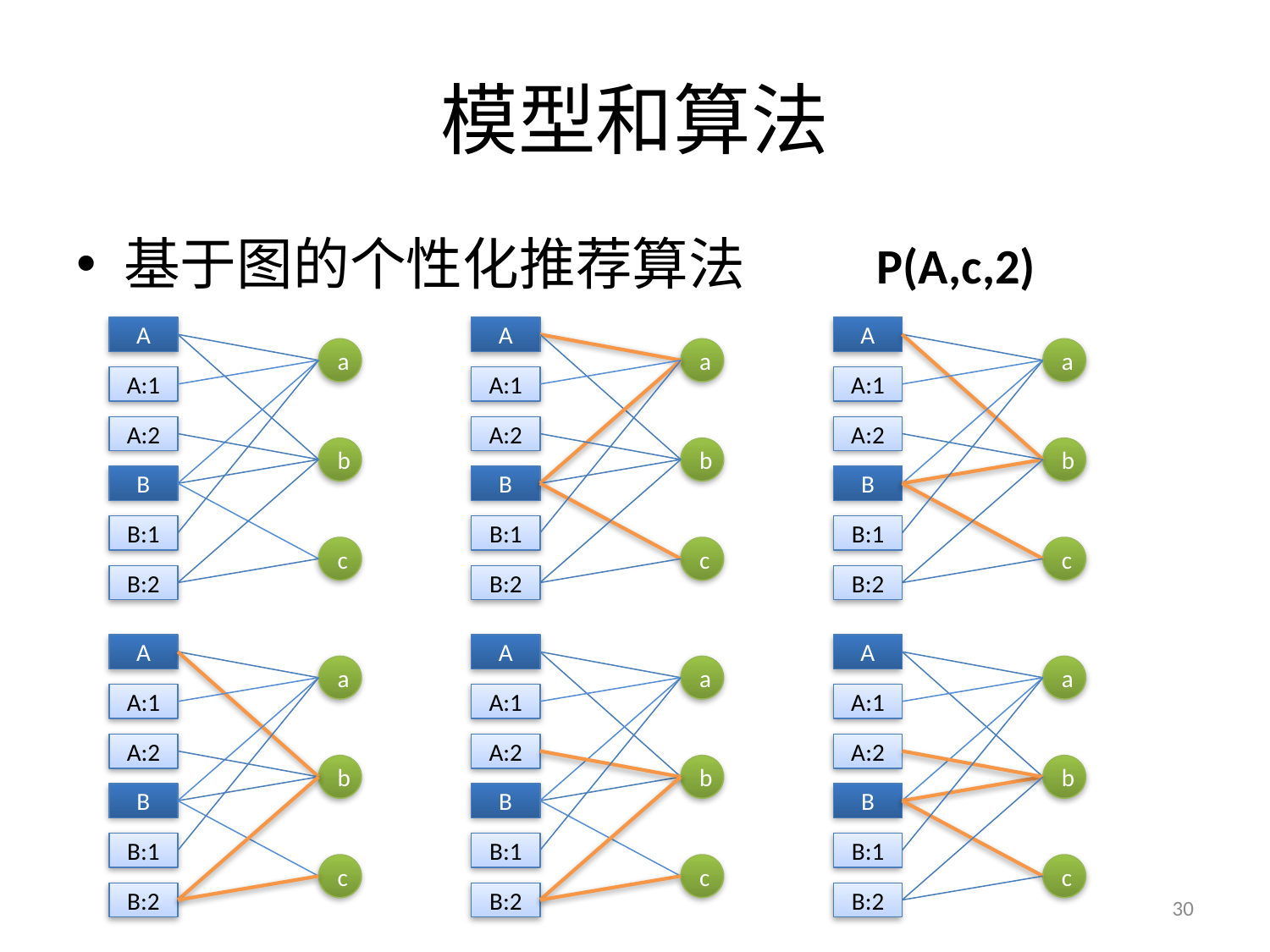

# 模型和算法
基于图的个性化推荐算法
P(A,c,2)
A
a
A:1
A:2
b
B
B:1
c
B:2
A
a
A:1
A:2
b
B
B:1
c
B:2
A
a
A:1
A:2
b
B
B:1
c
B:2
A
a
A:1
A:2
b
B
B:1
c
B:2
A
a
A:1
A:2
b
B
B:1
c
B:2
A
a
A:1
A:2
b
B
B:1
c
B:2
30